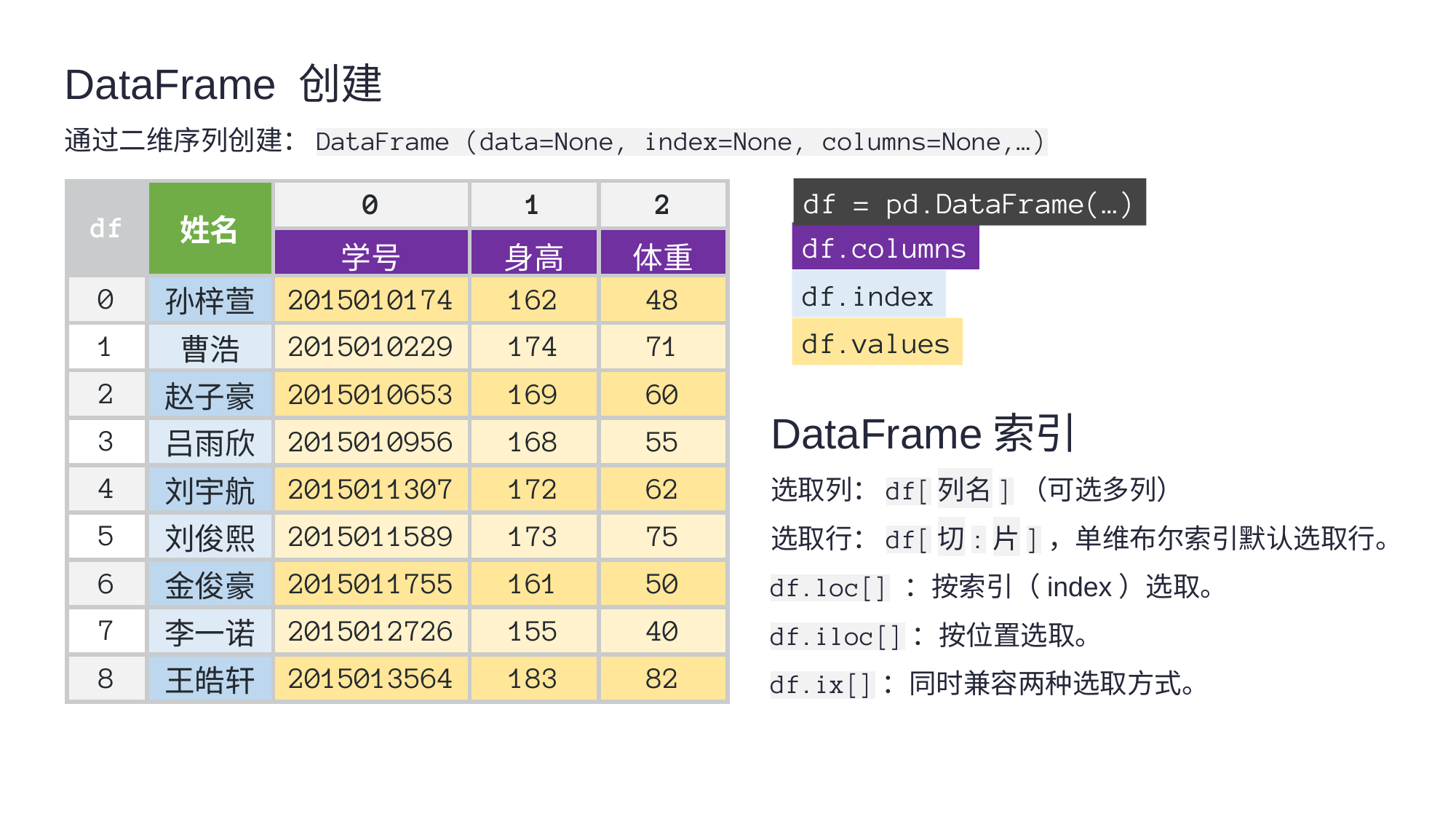

DataFrame 创建
通过二维序列创建：DataFrame (data=None, index=None, columns=None,…)
df = pd.DataFrame(…)
| df | 姓名 | 0 | 1 | 2 |
| --- | --- | --- | --- | --- |
|  |  | 学号 | 身高 | 体重 |
| 0 | 孙梓萱 | 2015010174 | 162 | 48 |
| 1 | 曹浩 | 2015010229 | 174 | 71 |
| 2 | 赵子豪 | 2015010653 | 169 | 60 |
| 3 | 吕雨欣 | 2015010956 | 168 | 55 |
| 4 | 刘宇航 | 2015011307 | 172 | 62 |
| 5 | 刘俊熙 | 2015011589 | 173 | 75 |
| 6 | 金俊豪 | 2015011755 | 161 | 50 |
| 7 | 李一诺 | 2015012726 | 155 | 40 |
| 8 | 王皓轩 | 2015013564 | 183 | 82 |
df.columns
df.index
df.values
DataFrame索引
选取列：df[列名]（可选多列）
选取行：df[切:片]，单维布尔索引默认选取行。
df.loc[] ：按索引（index）选取。
df.iloc[]：按位置选取。
df.ix[]：同时兼容两种选取方式。